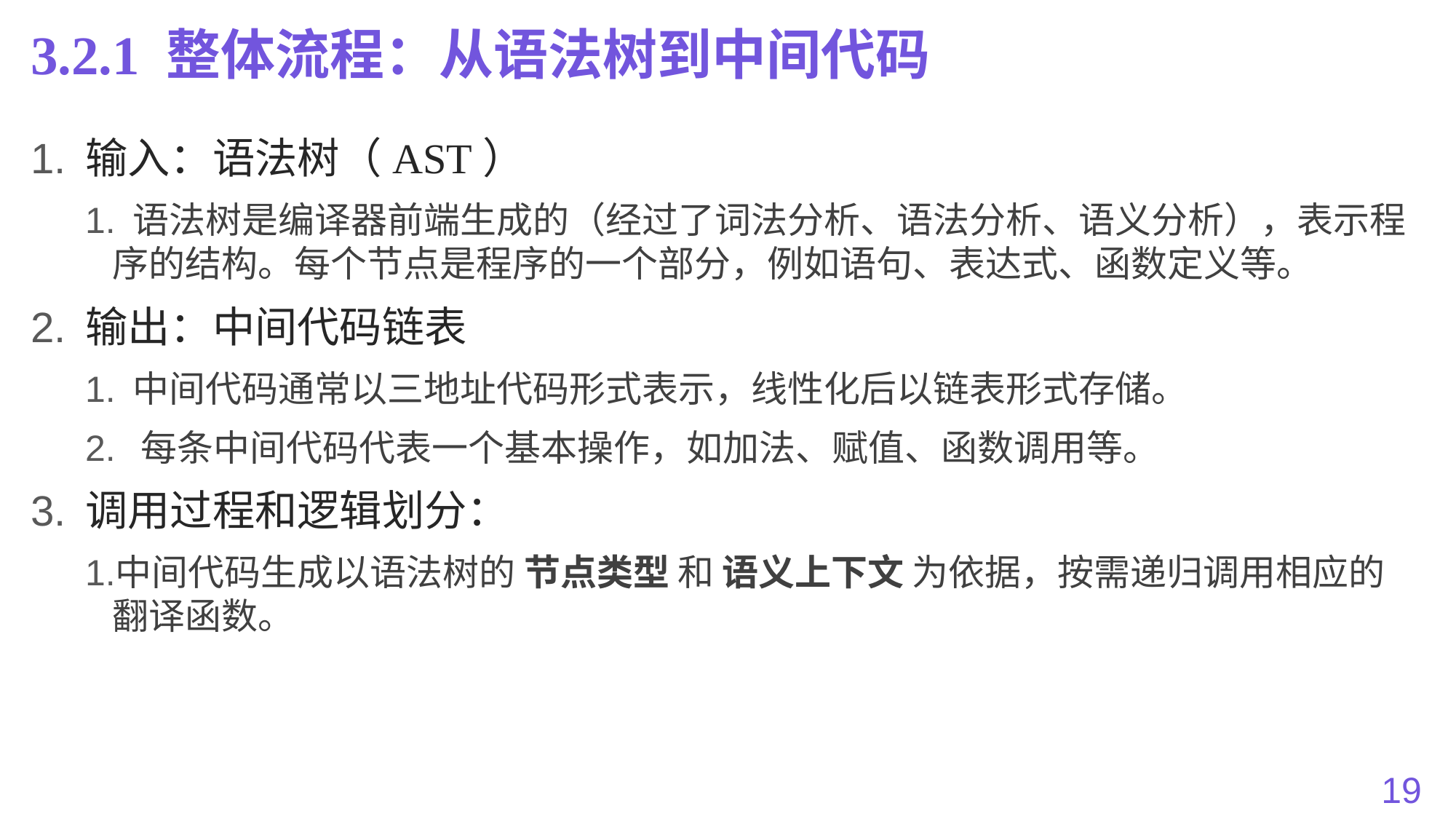

# 3.2.1 整体流程：从语法树到中间代码
 输入：语法树（AST）
 语法树是编译器前端生成的（经过了词法分析、语法分析、语义分析），表示程序的结构。每个节点是程序的一个部分，例如语句、表达式、函数定义等。
 输出：中间代码链表
 中间代码通常以三地址代码形式表示，线性化后以链表形式存储。
  每条中间代码代表一个基本操作，如加法、赋值、函数调用等。
 调用过程和逻辑划分：
中间代码生成以语法树的 节点类型 和 语义上下文 为依据，按需递归调用相应的翻译函数。
19